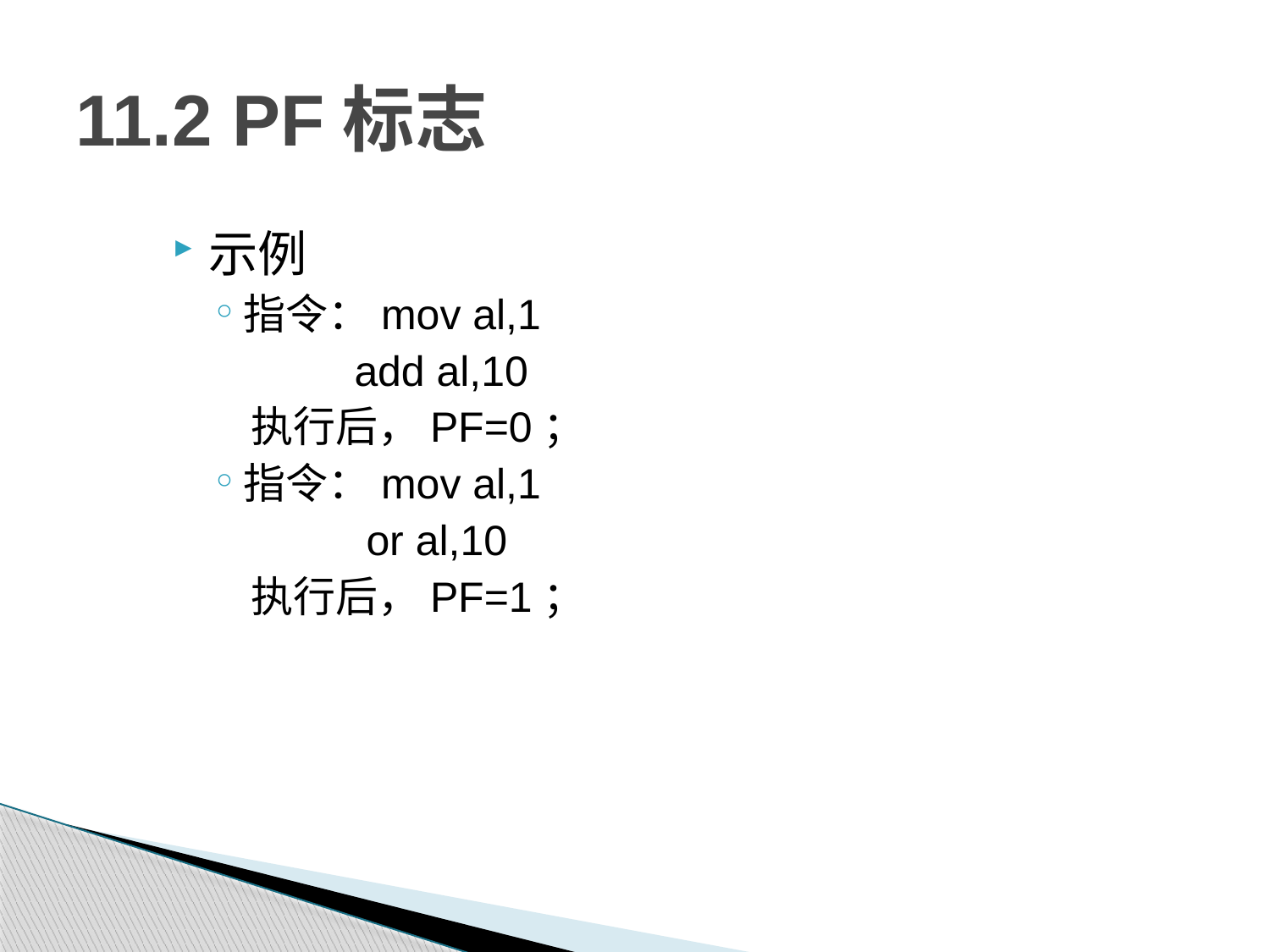

# 11.2 PF标志
示例
指令：mov al,1
            add al,10
   执行后，PF=0；
指令：mov al,1
             or al,10
   执行后，PF=1；